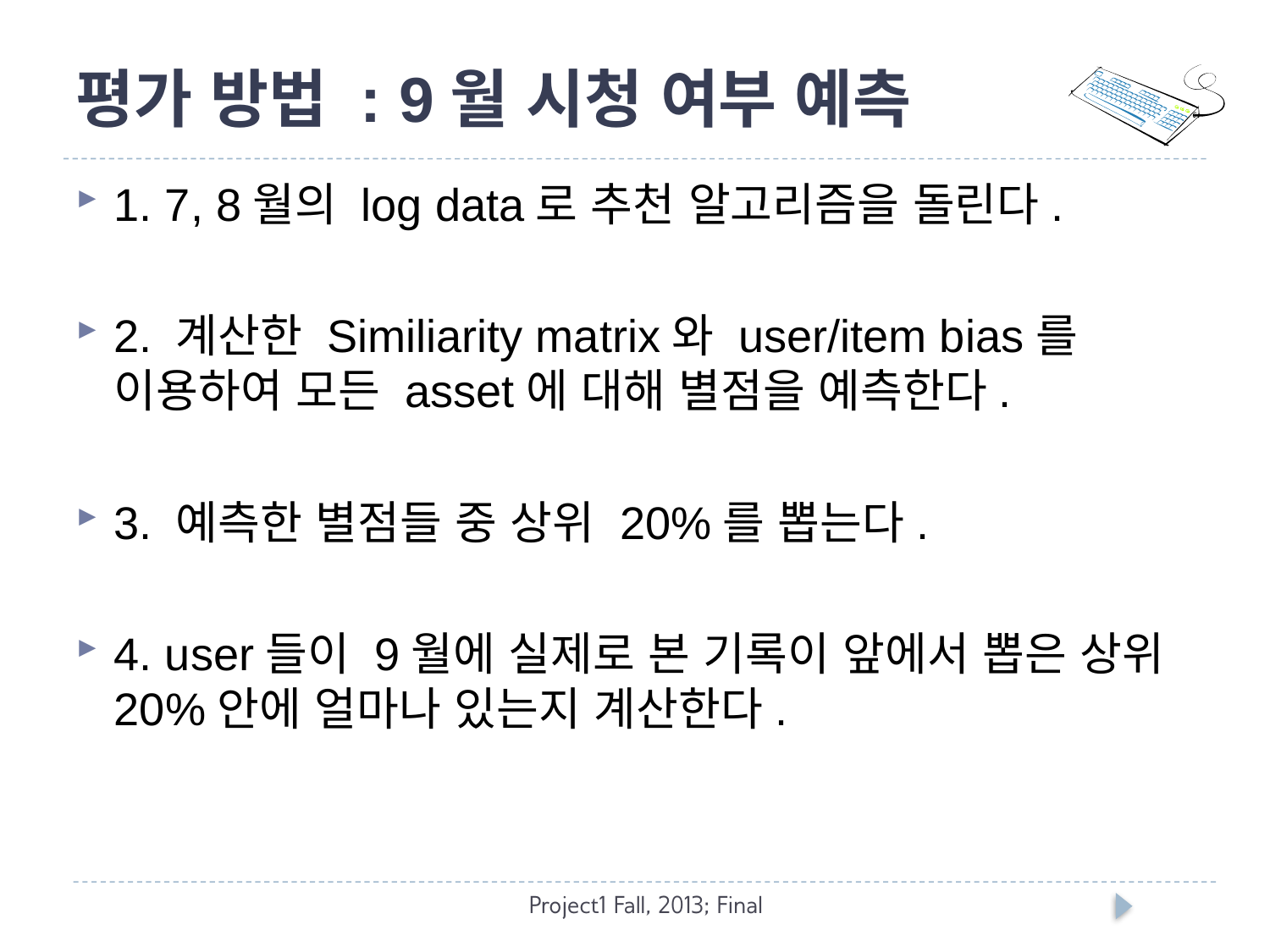

# 평가 방법 : 9월 시청 여부 예측
1. 7, 8월의 log data로 추천 알고리즘을 돌린다.

2. 계산한 Similiarity matrix와 user/item bias를 이용하여 모든 asset에 대해 별점을 예측한다.

3. 예측한 별점들 중 상위 20%를 뽑는다.

4. user들이 9월에 실제로 본 기록이 앞에서 뽑은 상위 20%안에 얼마나 있는지 계산한다.
Project1 Fall, 2013; Final